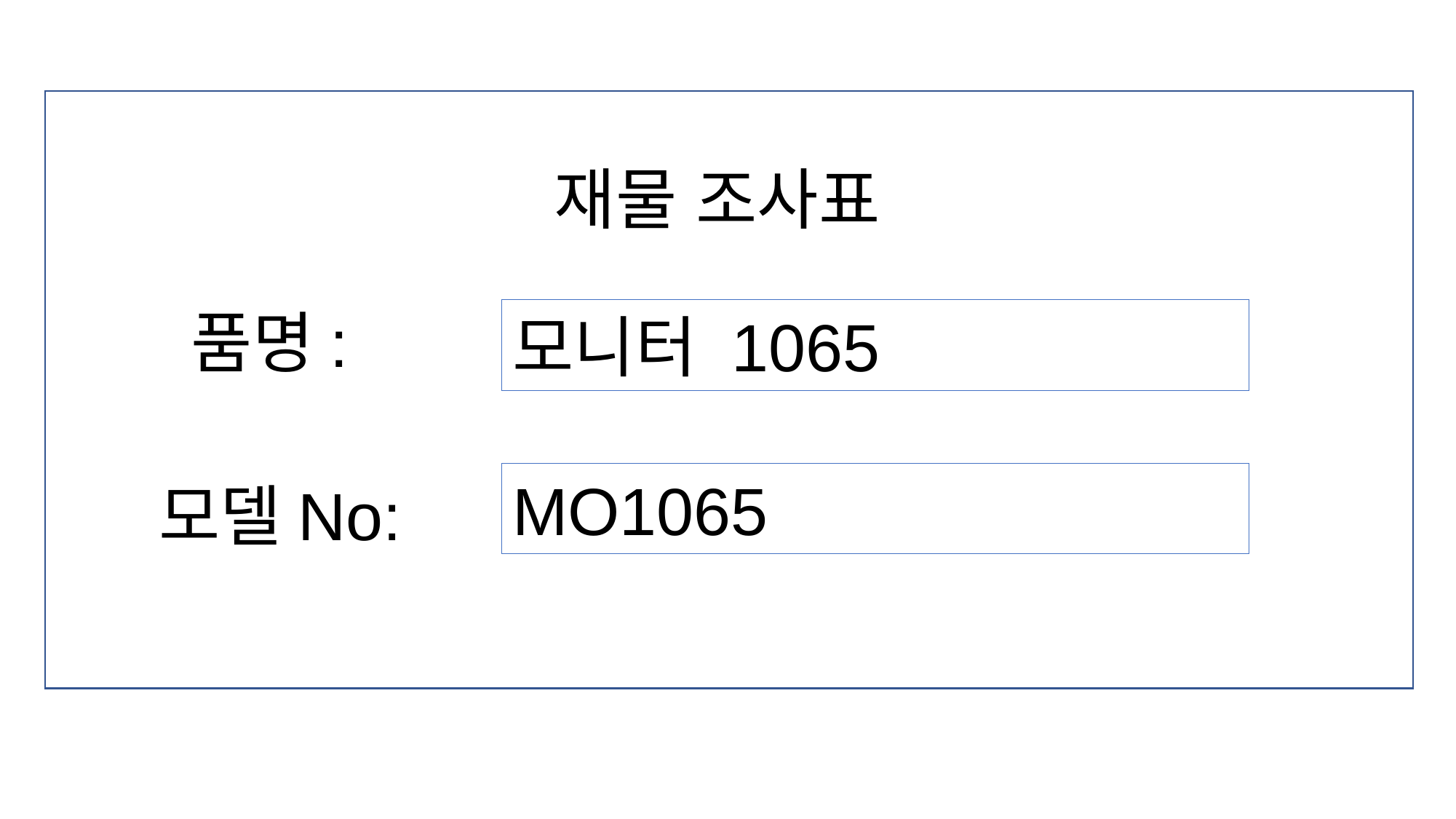

재물 조사표
품명:
모니터 1065
MO1065
모델No: